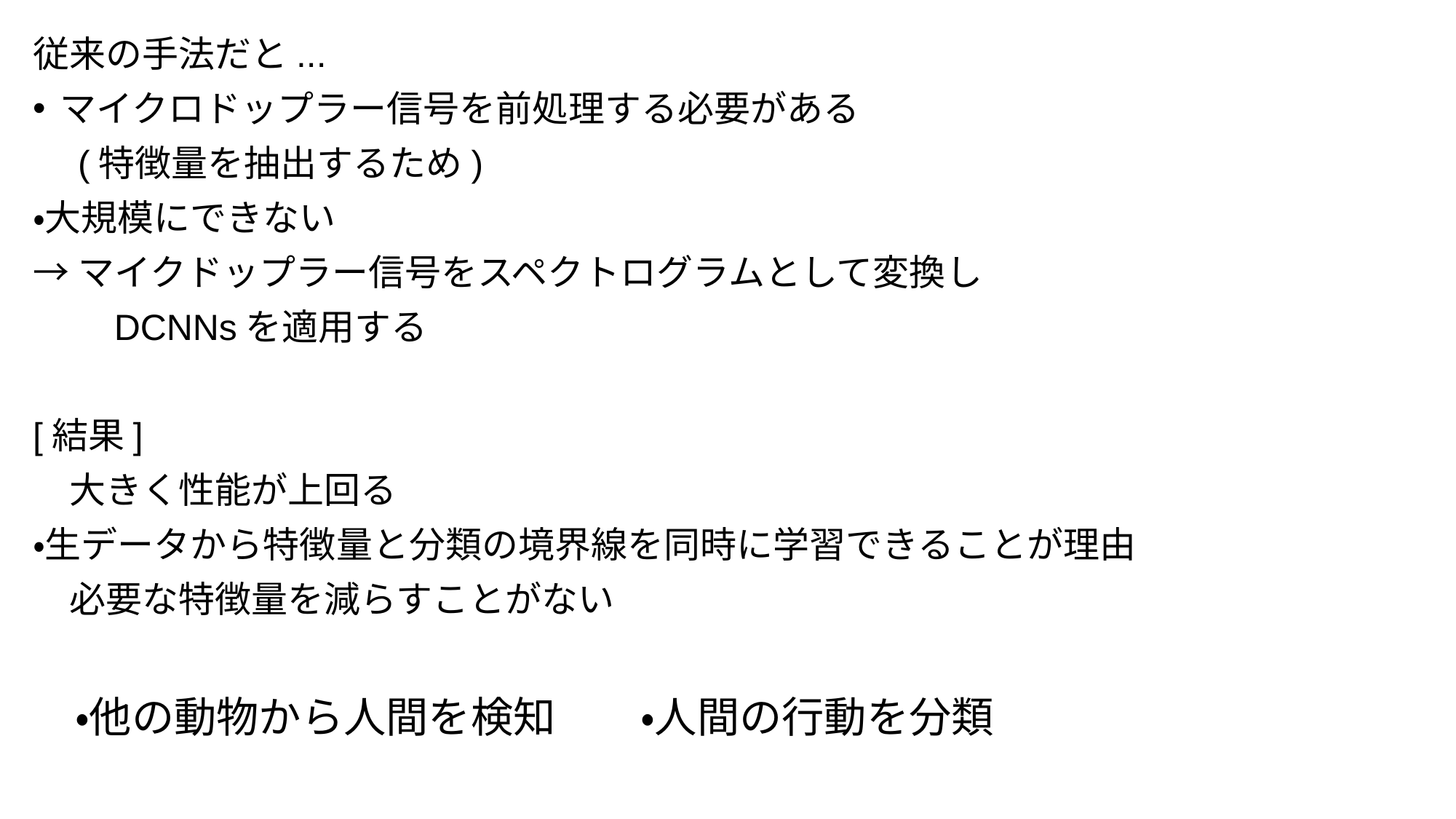

従来の手法だと...
マイクロドップラー信号を前処理する必要がある
　(特徴量を抽出するため)
・大規模にできない
→マイクドップラー信号をスペクトログラムとして変換し
　　DCNNsを適用する

[結果]
　大きく性能が上回る
・生データから特徴量と分類の境界線を同時に学習できることが理由
　必要な特徴量を減らすことがない

　・他の動物から人間を検知　　・人間の行動を分類